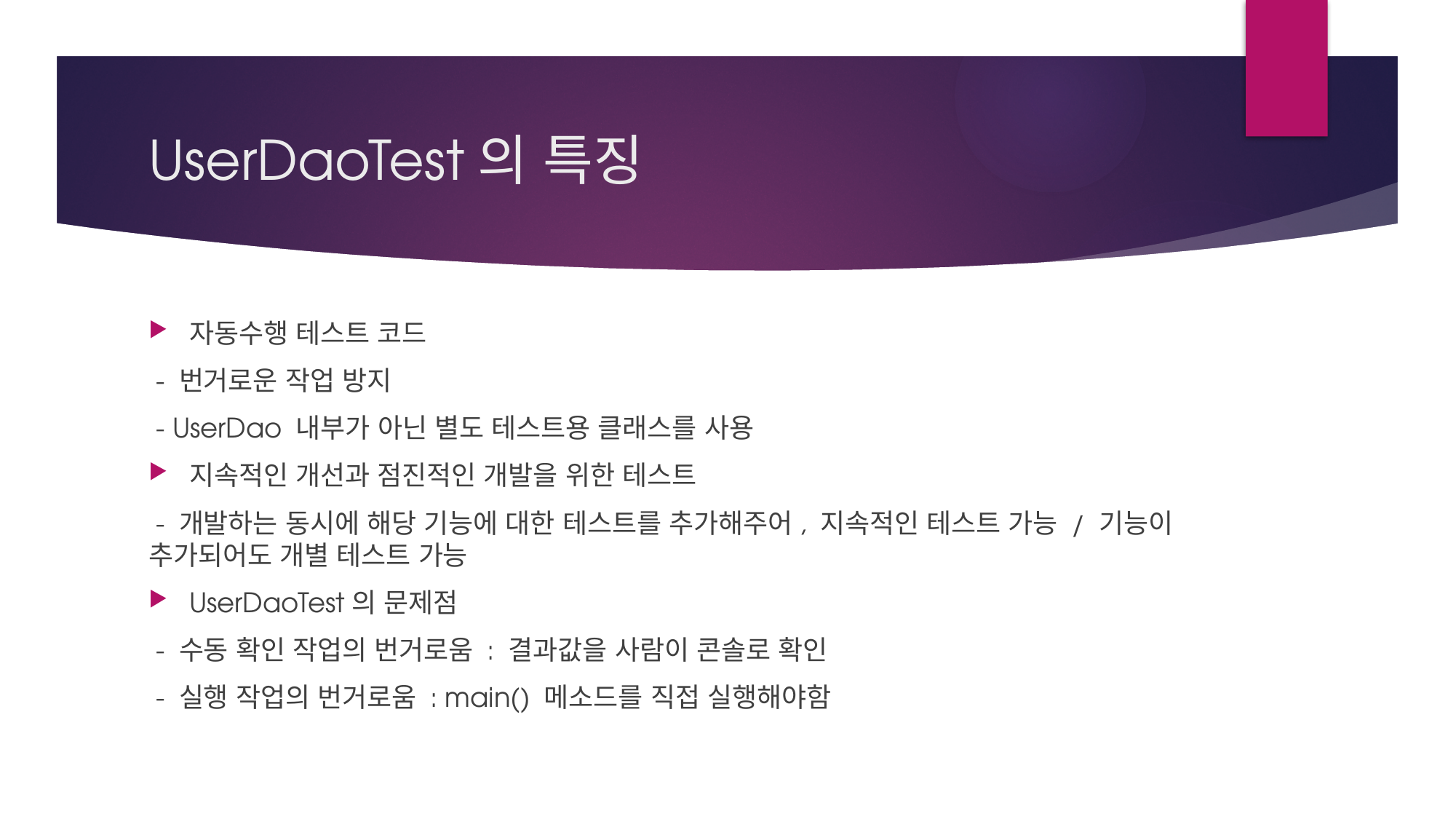

# UserDaoTest의 특징
자동수행 테스트 코드
 - 번거로운 작업 방지
 - UserDao 내부가 아닌 별도 테스트용 클래스를 사용
지속적인 개선과 점진적인 개발을 위한 테스트
 - 개발하는 동시에 해당 기능에 대한 테스트를 추가해주어, 지속적인 테스트 가능 / 기능이 추가되어도 개별 테스트 가능
UserDaoTest의 문제점
 - 수동 확인 작업의 번거로움 : 결과값을 사람이 콘솔로 확인
 - 실행 작업의 번거로움 : main() 메소드를 직접 실행해야함